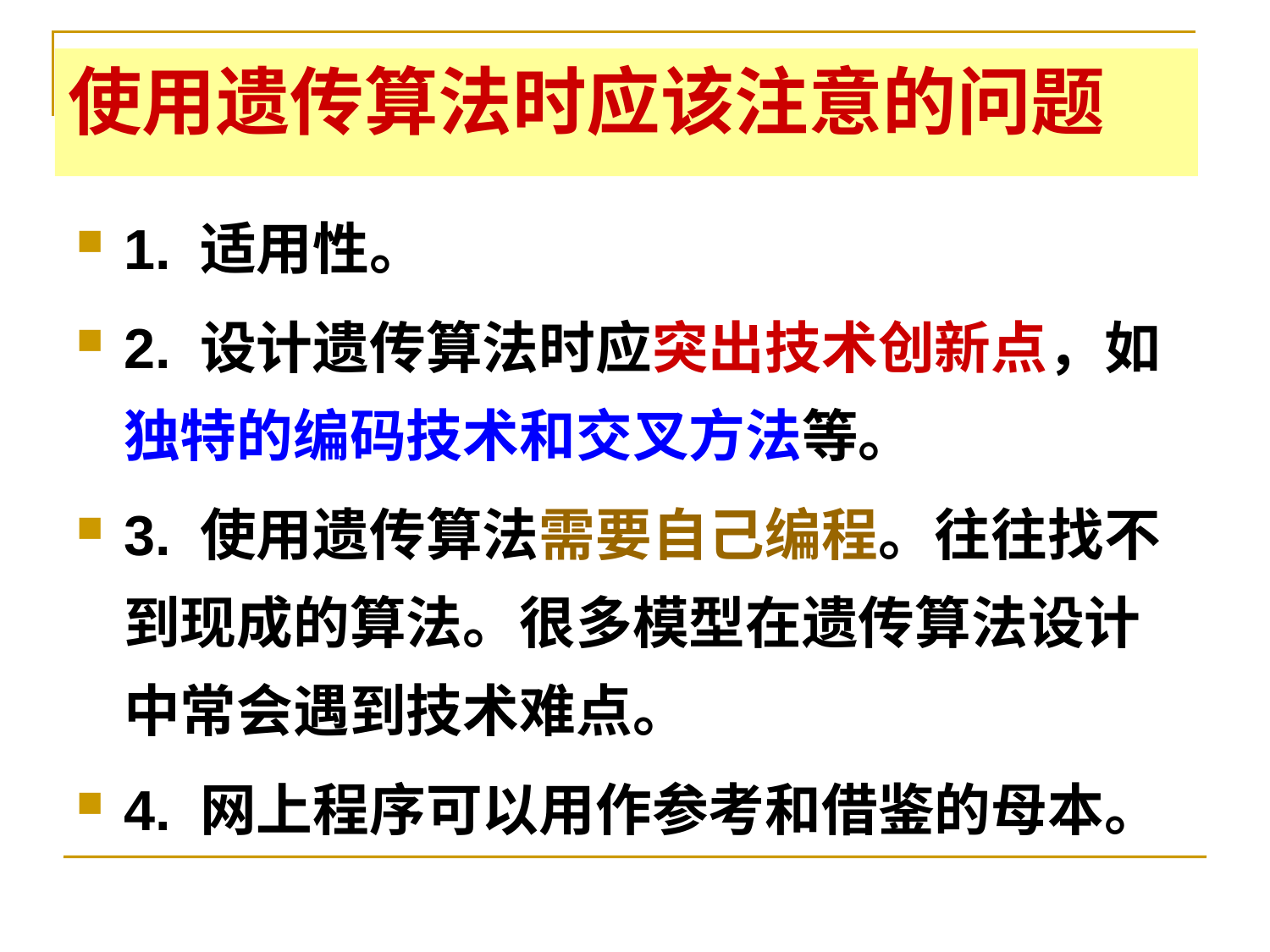

# 使用遗传算法时应该注意的问题
1. 适用性。
2. 设计遗传算法时应突出技术创新点，如独特的编码技术和交叉方法等。
3. 使用遗传算法需要自己编程。往往找不到现成的算法。很多模型在遗传算法设计中常会遇到技术难点。
4. 网上程序可以用作参考和借鉴的母本。